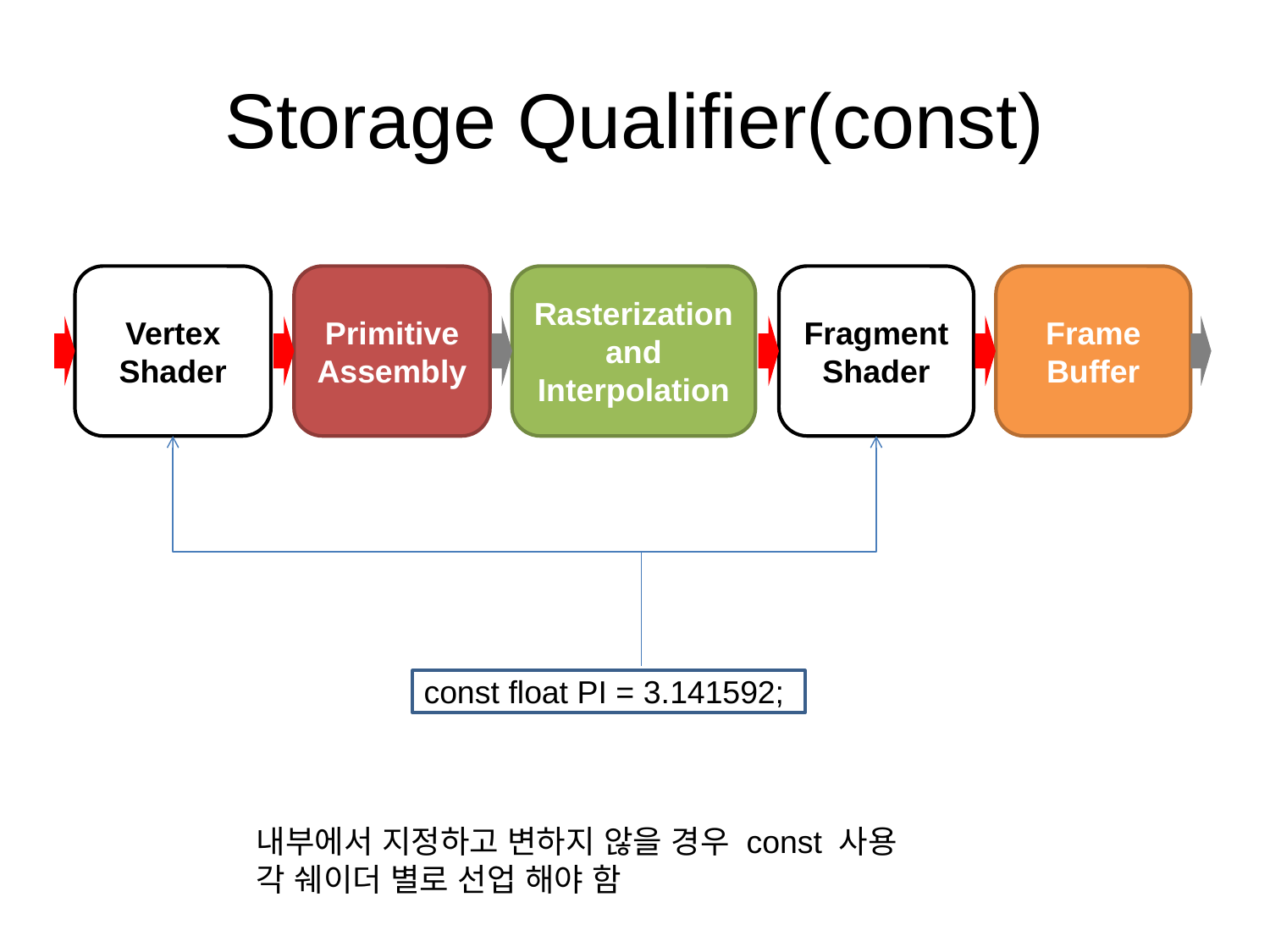

# Storage Qualifier(const)
Vertex Shader
Primitive Assembly
Rasterization and Interpolation
Fragment Shader
Frame Buffer

const float PI = 3.141592;

내부에서 지정하고 변하지 않을 경우 const 사용
각 쉐이더 별로 선업 해야 함